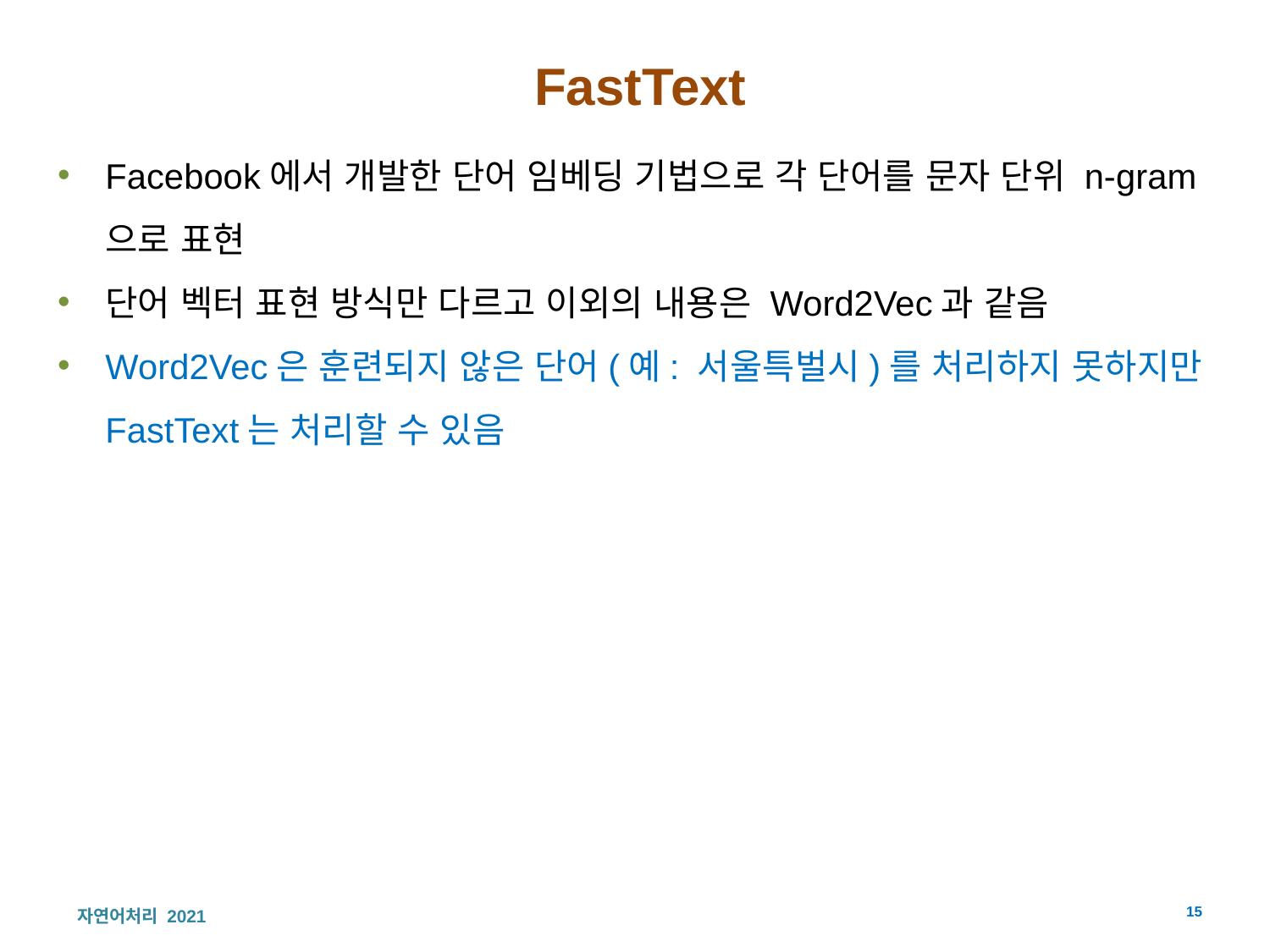

# FastText
Facebook에서 개발한 단어 임베딩 기법으로 각 단어를 문자 단위 n-gram으로 표현
단어 벡터 표현 방식만 다르고 이외의 내용은 Word2Vec과 같음
Word2Vec은 훈련되지 않은 단어(예: 서울특벌시)를 처리하지 못하지만 FastText는 처리할 수 있음